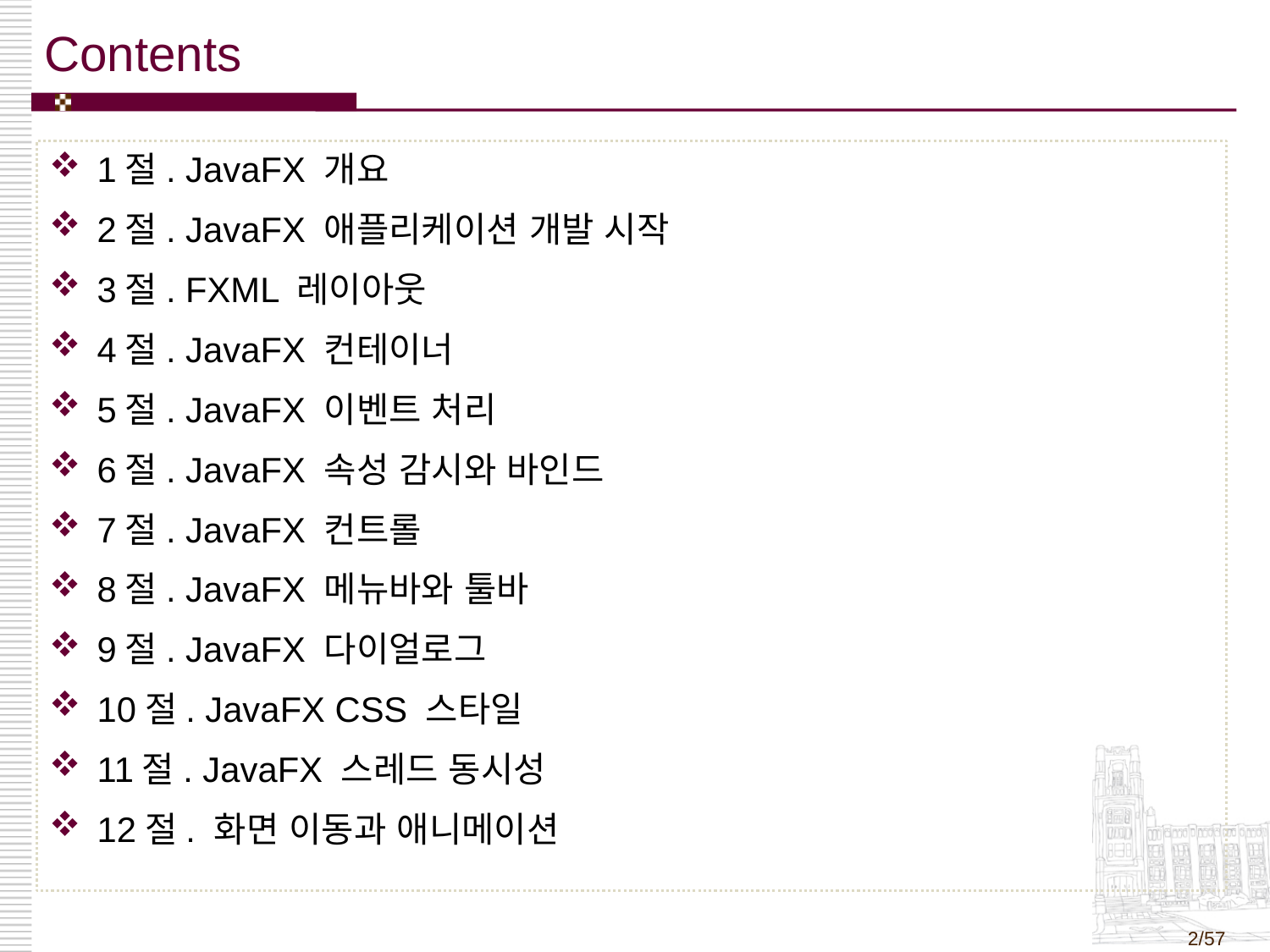

1절. JavaFX 개요
2절. JavaFX 애플리케이션 개발 시작
3절. FXML 레이아웃
4절. JavaFX 컨테이너
5절. JavaFX 이벤트 처리
6절. JavaFX 속성 감시와 바인드
7절. JavaFX 컨트롤
8절. JavaFX 메뉴바와 툴바
9절. JavaFX 다이얼로그
10절. JavaFX CSS 스타일
11절. JavaFX 스레드 동시성
12절. 화면 이동과 애니메이션